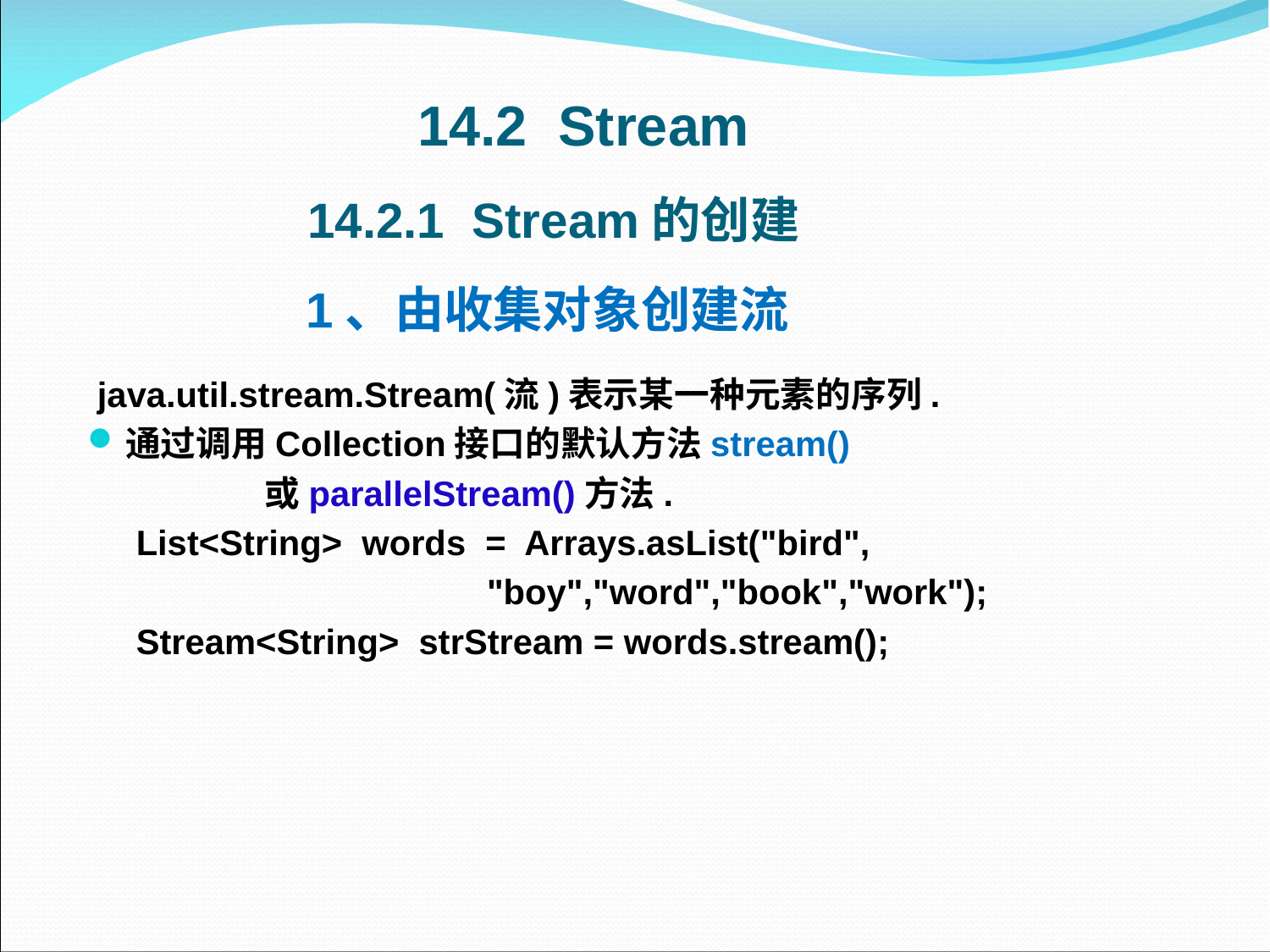

14.2  Stream
14.2.1  Stream的创建
# 1、由收集对象创建流
 java.util.stream.Stream(流)表示某一种元素的序列.
通过调用Collection接口的默认方法stream()
                     或parallelStream()方法.
     List<String>  words  =  Arrays.asList("bird",
                                         "boy","word","book","work");
     Stream<String>  strStream = words.stream();